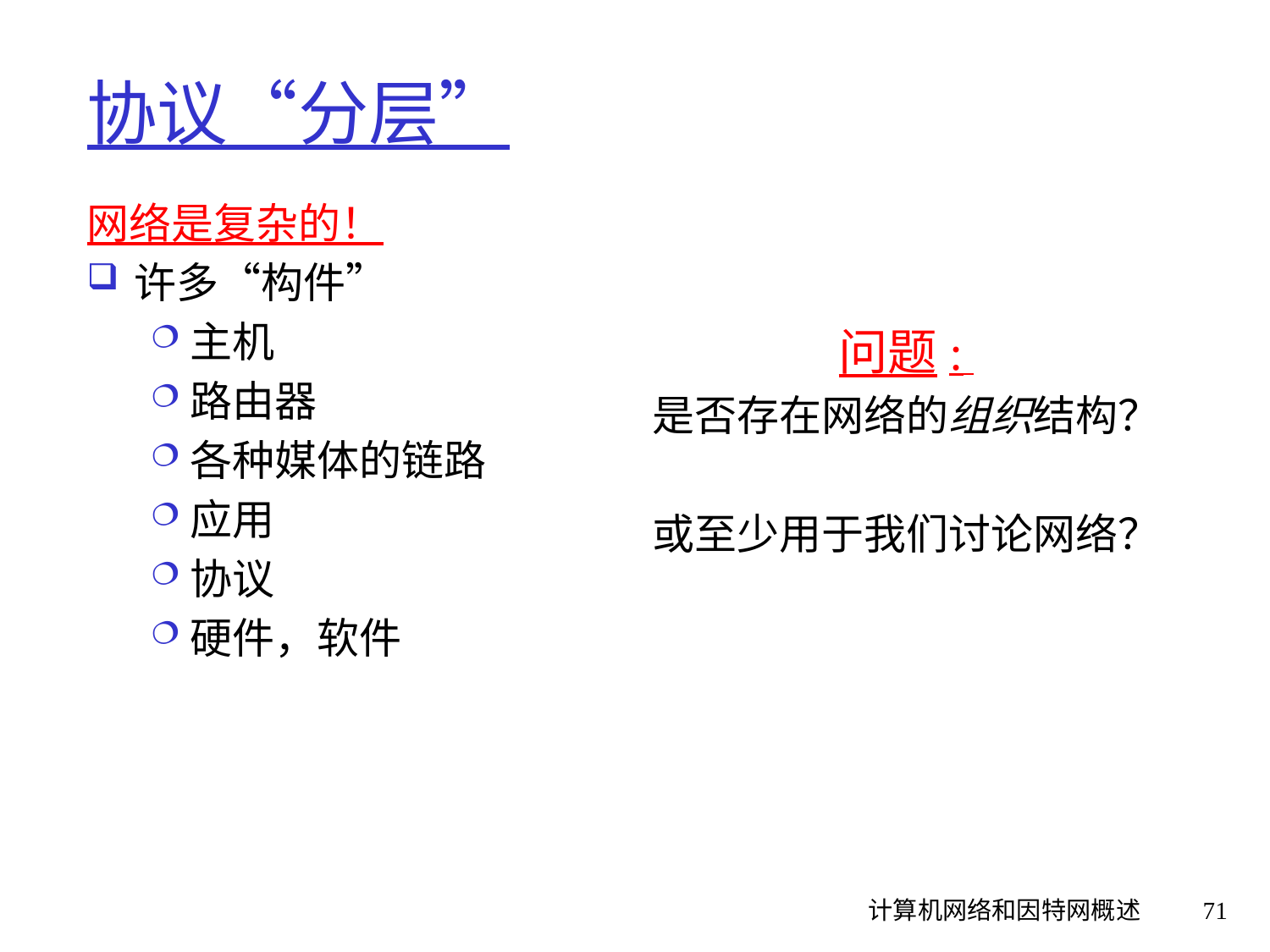

# 协议“分层”
网络是复杂的！
许多“构件”
主机
路由器
各种媒体的链路
应用
协议
硬件，软件
问题:
是否存在网络的组织结构？

或至少用于我们讨论网络？
计算机网络和因特网概述
71